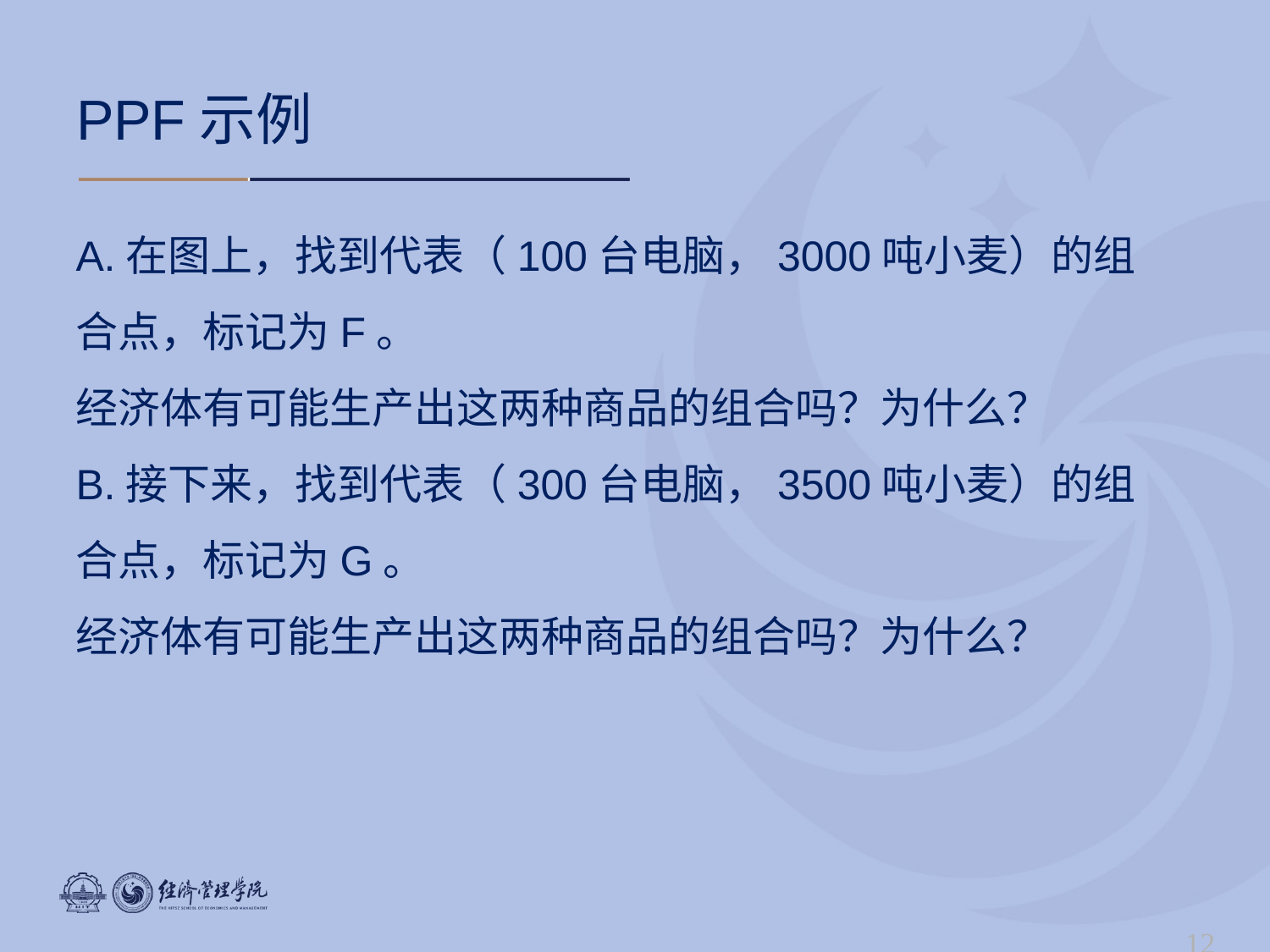

# PPF示例
A.在图上，找到代表（100台电脑，3000吨小麦）的组合点，标记为F。
经济体有可能生产出这两种商品的组合吗？为什么？
B.接下来，找到代表（300台电脑，3500吨小麦）的组合点，标记为G。
经济体有可能生产出这两种商品的组合吗？为什么？

12